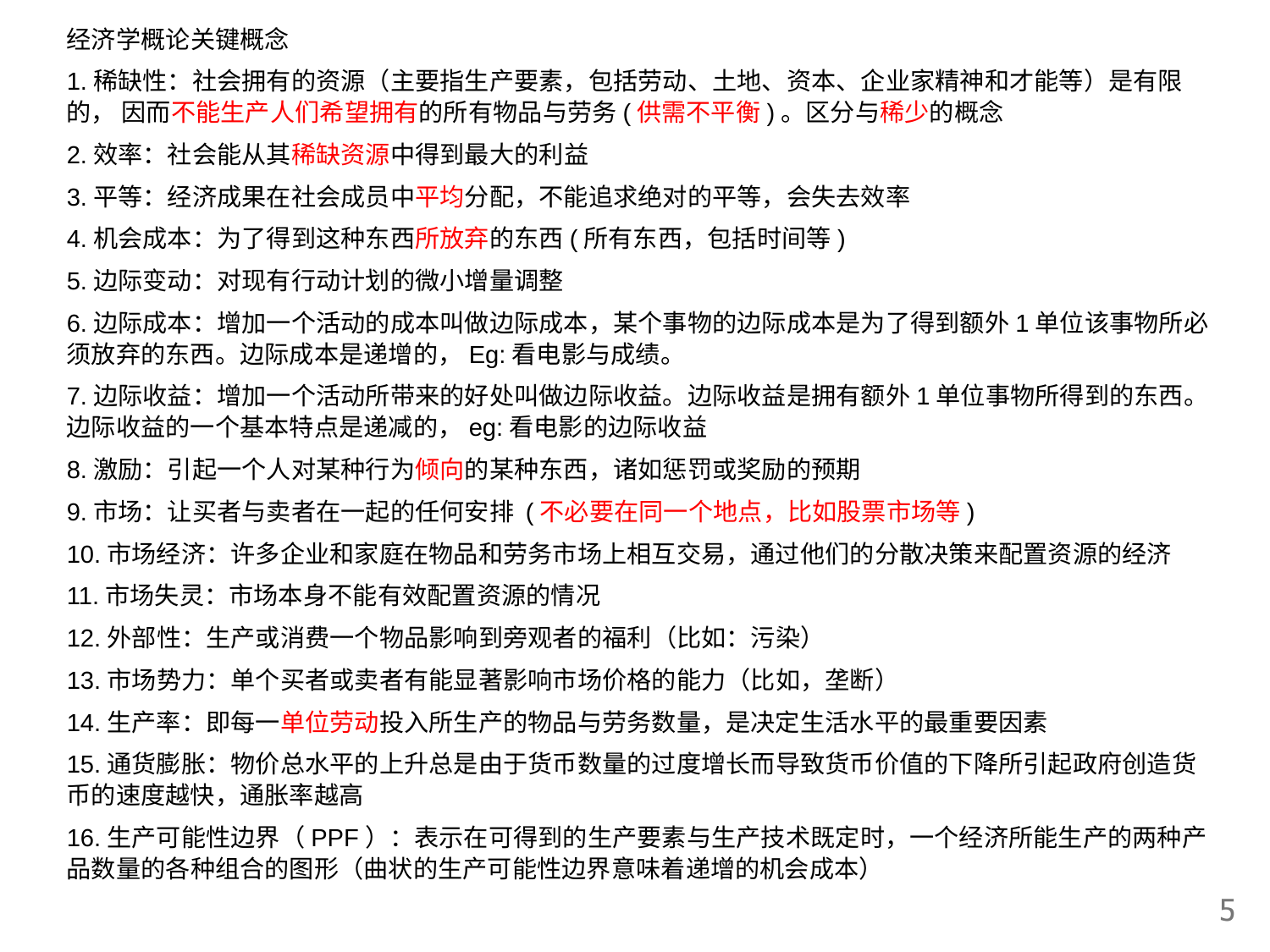

经济学概论关键概念
1.稀缺性：社会拥有的资源（主要指生产要素，包括劳动、土地、资本、企业家精神和才能等）是有限的， 因而不能生产人们希望拥有的所有物品与劳务(供需不平衡)。区分与稀少的概念
2.效率：社会能从其稀缺资源中得到最大的利益
3.平等：经济成果在社会成员中平均分配，不能追求绝对的平等，会失去效率
4.机会成本：为了得到这种东西所放弃的东西(所有东西，包括时间等)
5.边际变动：对现有行动计划的微小增量调整
6.边际成本：增加一个活动的成本叫做边际成本，某个事物的边际成本是为了得到额外1单位该事物所必须放弃的东西。边际成本是递增的，Eg:看电影与成绩。
7.边际收益：增加一个活动所带来的好处叫做边际收益。边际收益是拥有额外1单位事物所得到的东西。边际收益的一个基本特点是递减的，eg:看电影的边际收益
8.激励：引起一个人对某种行为倾向的某种东西，诸如惩罚或奖励的预期
9.市场：让买者与卖者在一起的任何安排 (不必要在同一个地点，比如股票市场等)
10.市场经济：许多企业和家庭在物品和劳务市场上相互交易，通过他们的分散决策来配置资源的经济
11.市场失灵：市场本身不能有效配置资源的情况
12.外部性：生产或消费一个物品影响到旁观者的福利（比如：污染）
13.市场势力：单个买者或卖者有能显著影响市场价格的能力（比如，垄断）
14.生产率：即每一单位劳动投入所生产的物品与劳务数量，是决定生活水平的最重要因素
15.通货膨胀：物价总水平的上升总是由于货币数量的过度增长而导致货币价值的下降所引起政府创造货币的速度越快，通胀率越高
16.生产可能性边界（PPF）：表示在可得到的生产要素与生产技术既定时，一个经济所能生产的两种产品数量的各种组合的图形（曲状的生产可能性边界意味着递增的机会成本）

5